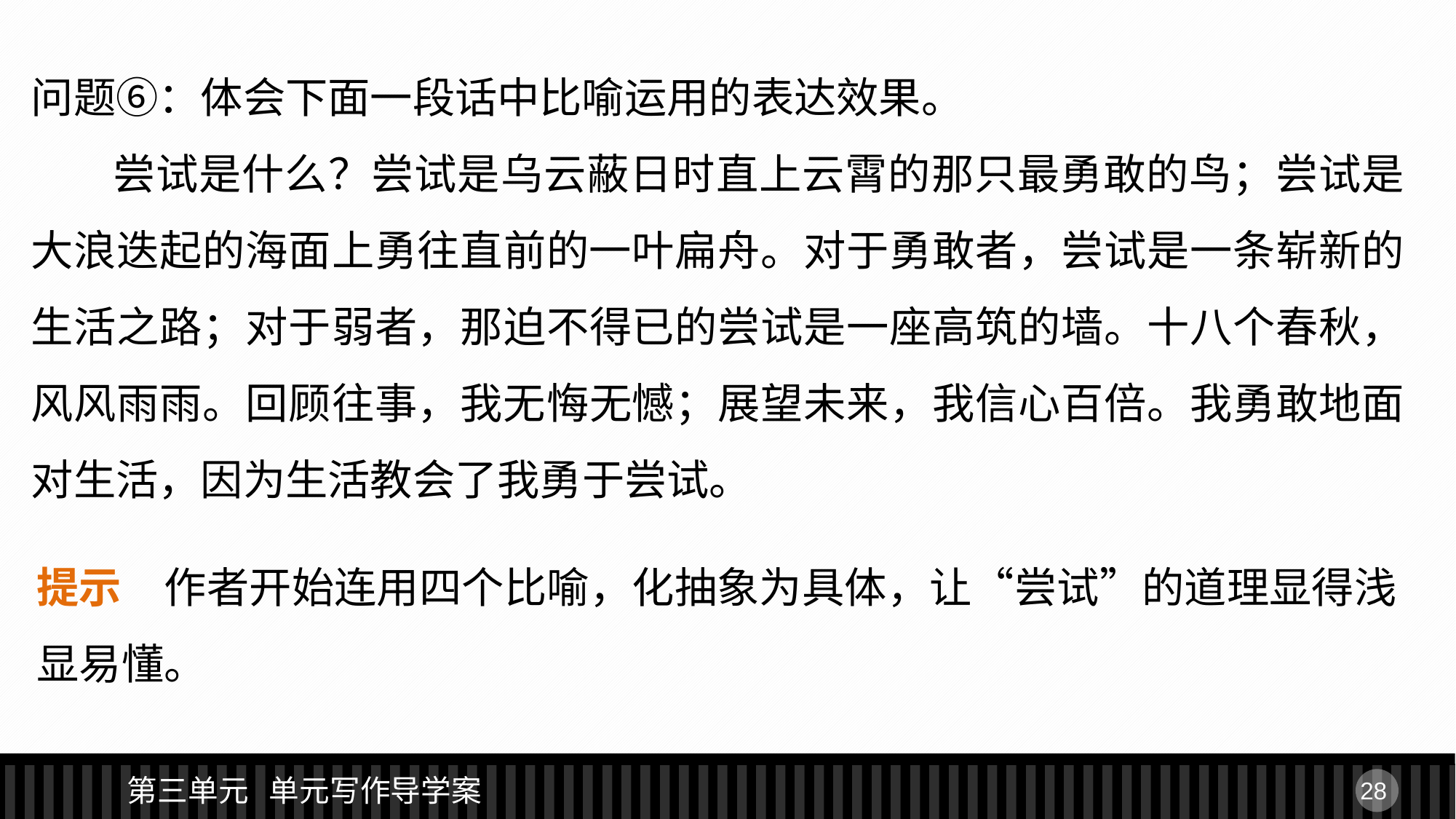

问题⑥：体会下面一段话中比喻运用的表达效果。
       尝试是什么？尝试是乌云蔽日时直上云霄的那只最勇敢的鸟；尝试是大浪迭起的海面上勇往直前的一叶扁舟。对于勇敢者，尝试是一条崭新的生活之路；对于弱者，那迫不得已的尝试是一座高筑的墙。十八个春秋，风风雨雨。回顾往事，我无悔无憾；展望未来，我信心百倍。我勇敢地面对生活，因为生活教会了我勇于尝试。
提示　作者开始连用四个比喻，化抽象为具体，让“尝试”的道理显得浅显易懂。